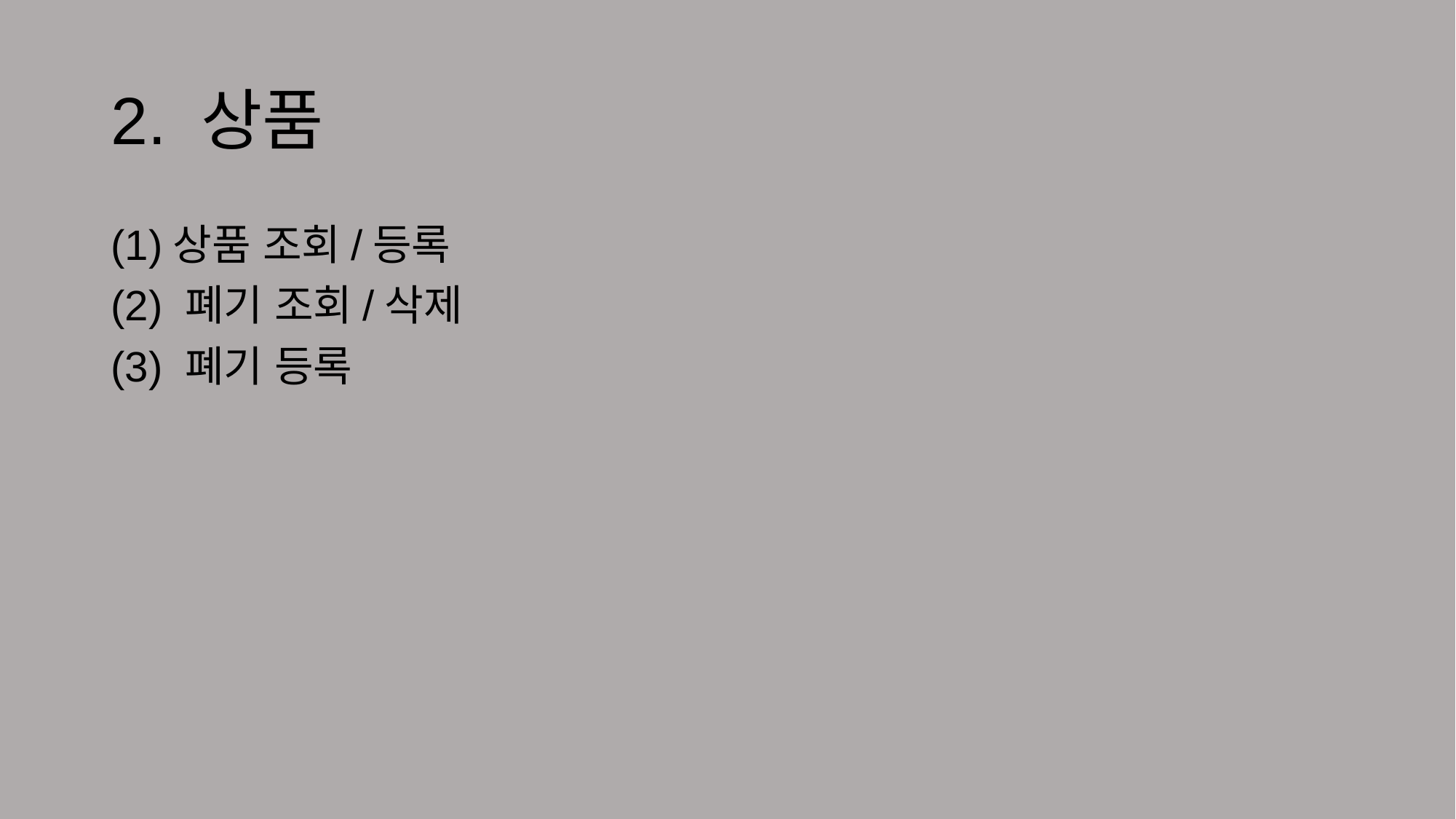

# 2. 상품
(1)상품 조회/등록
(2) 폐기 조회/삭제
(3) 폐기 등록